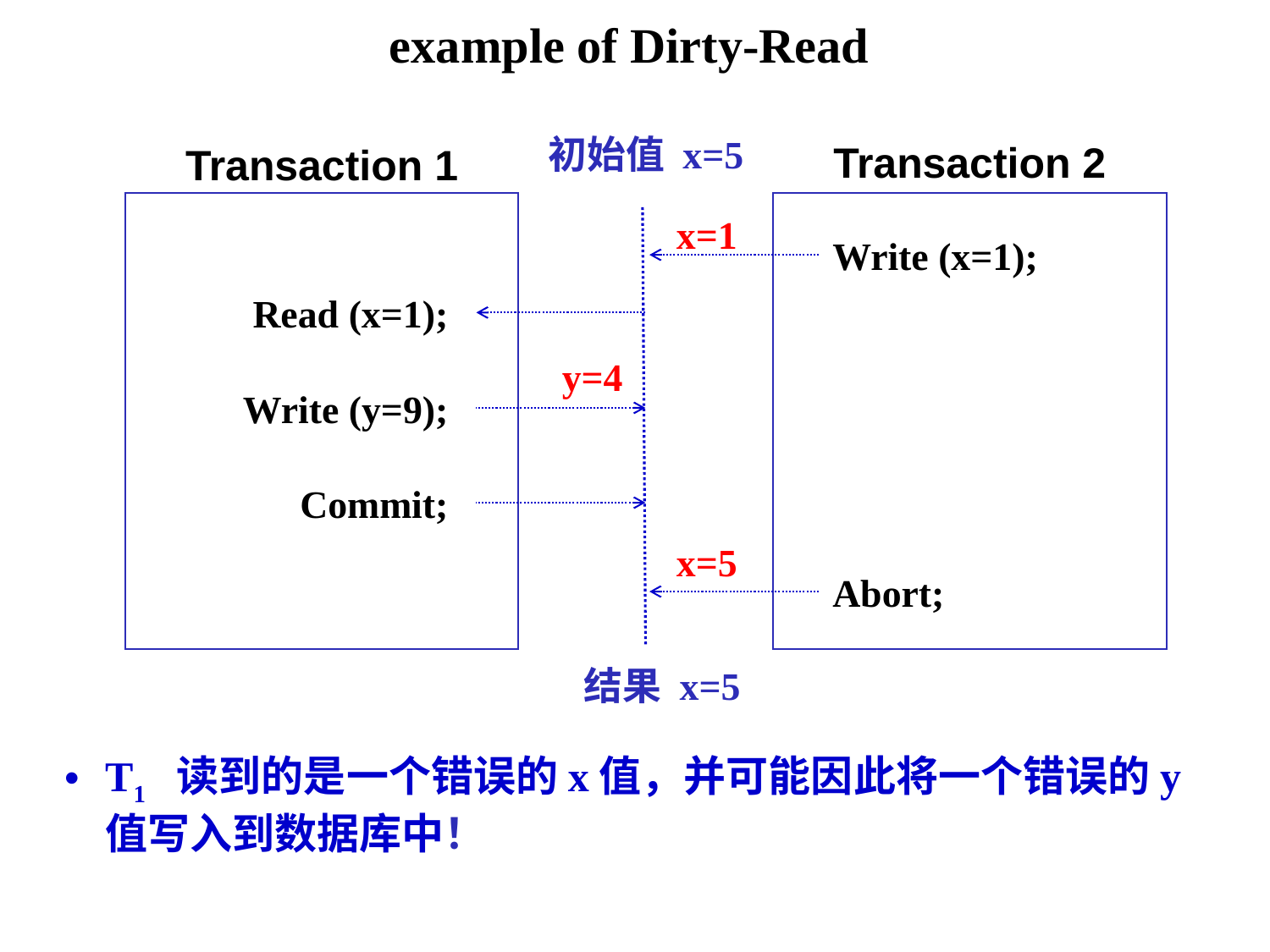

example of Dirty-Read
初始值 x=5
Transaction 2

Transaction 1

x=1
Write (x=1);
Read (x=1);
y=4
Write (y=9);
Commit;
x=5
Abort;
结果 x=5
T1  读到的是一个错误的x值，并可能因此将一个错误的y值写入到数据库中！